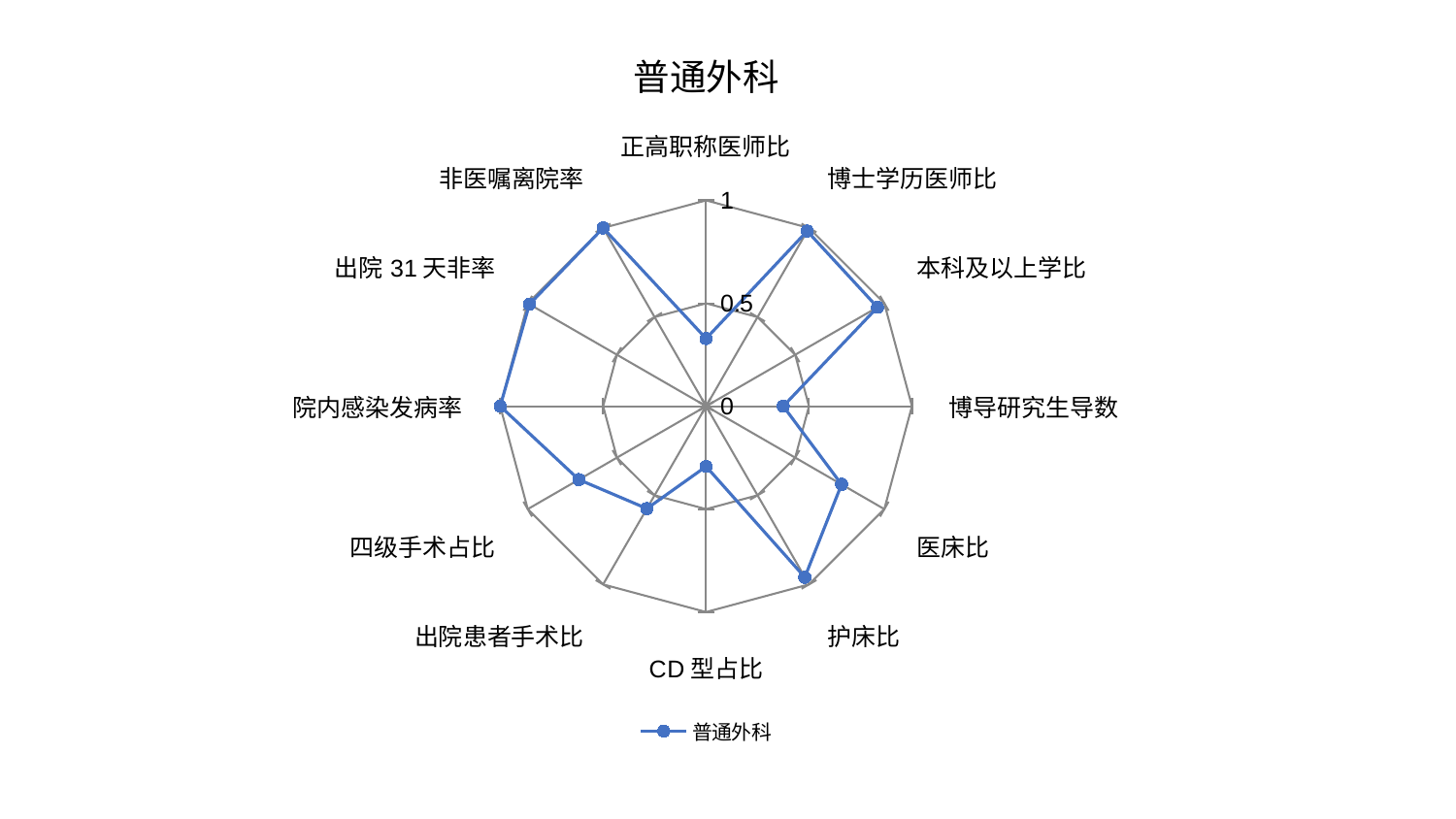

### Chart: 普通外科

| Category | 普通外科 |
|---|---|
| 正高职称医师比 | 0.328711668859427 |
| 博士学历医师比 | 0.982539682539683 |
| 本科及以上学比 | 0.961538461538461 |
| 博导研究生导数 | 0.375 |
| 医床比 | 0.760230755363259 |
| 护床比 | 0.959781861633073 |
| CD型占比 | 0.293014487920557 |
| 出院患者手术比 | 0.574676268285594 |
| 四级手术占比 | 0.713338420595379 |
| 院内感染发病率 | 1.0 |
| 出院31天非率 | 0.990450158141564 |
| 非医嘱离院率 | 1.0 |
97